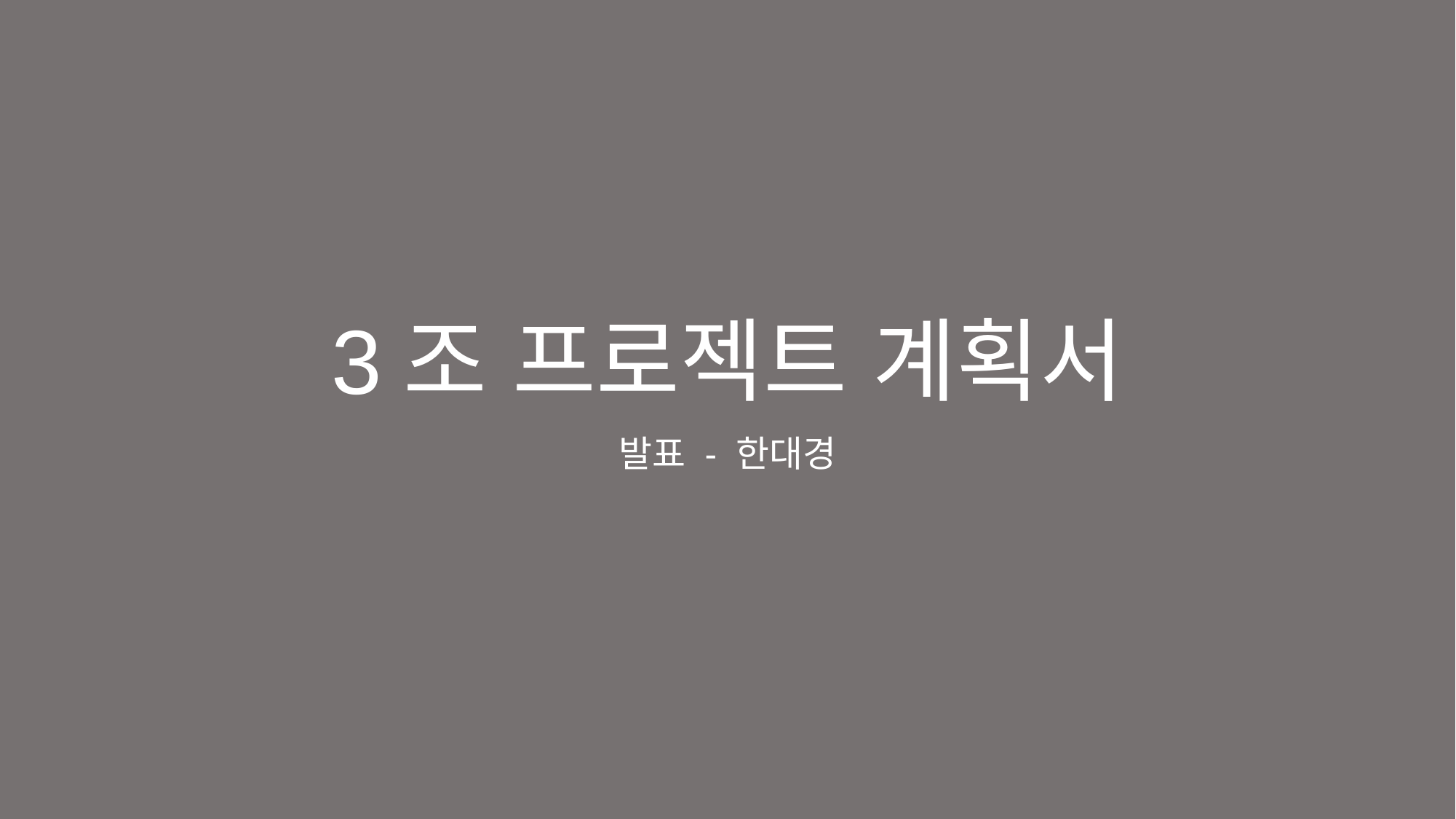

# 3조 프로젝트 계획서
발표 - 한대경